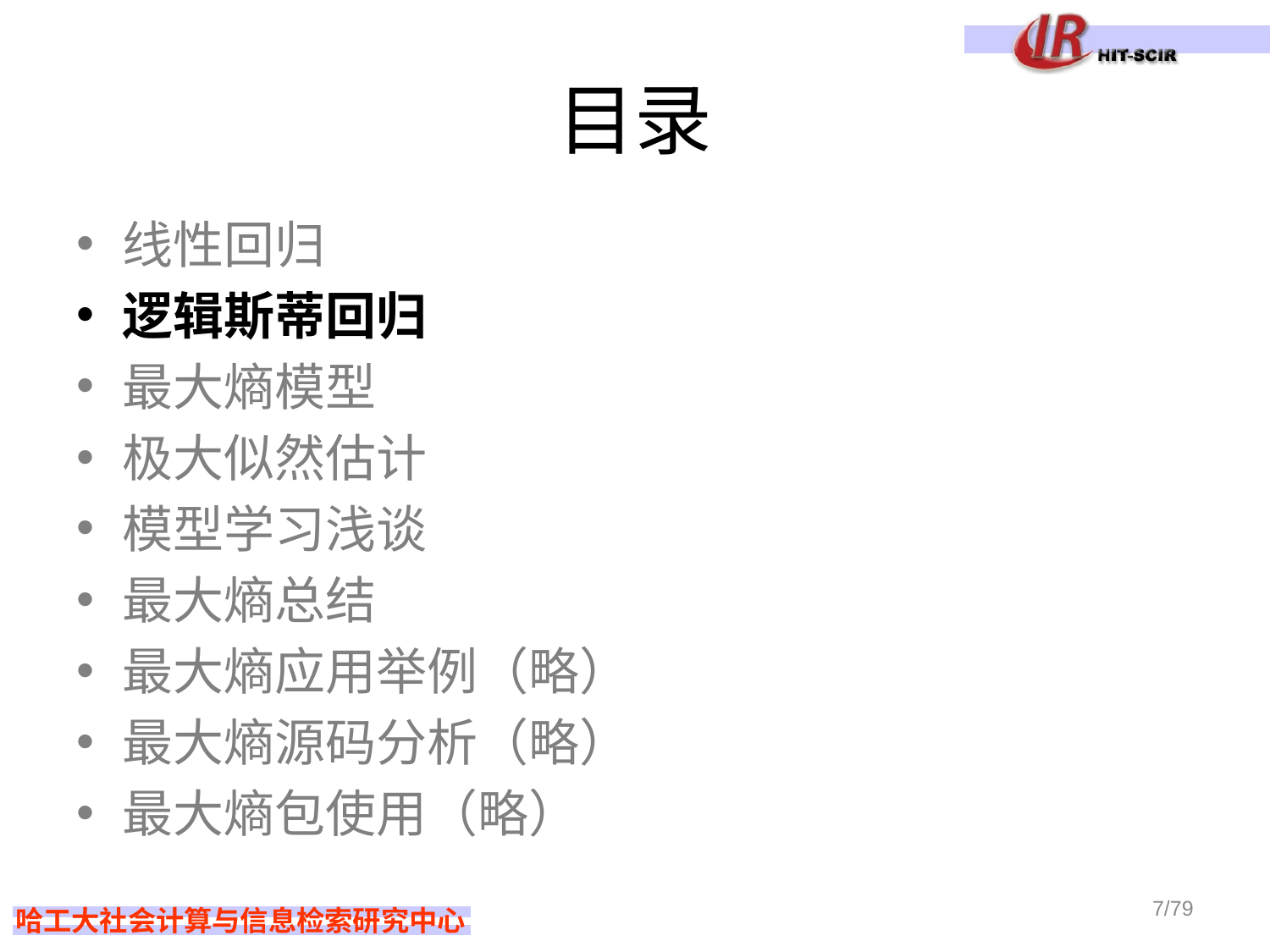

# 目录
线性回归
逻辑斯蒂回归
最大熵模型
极大似然估计
模型学习浅谈
最大熵总结
最大熵应用举例（略）
最大熵源码分析（略）
最大熵包使用（略）
7/79